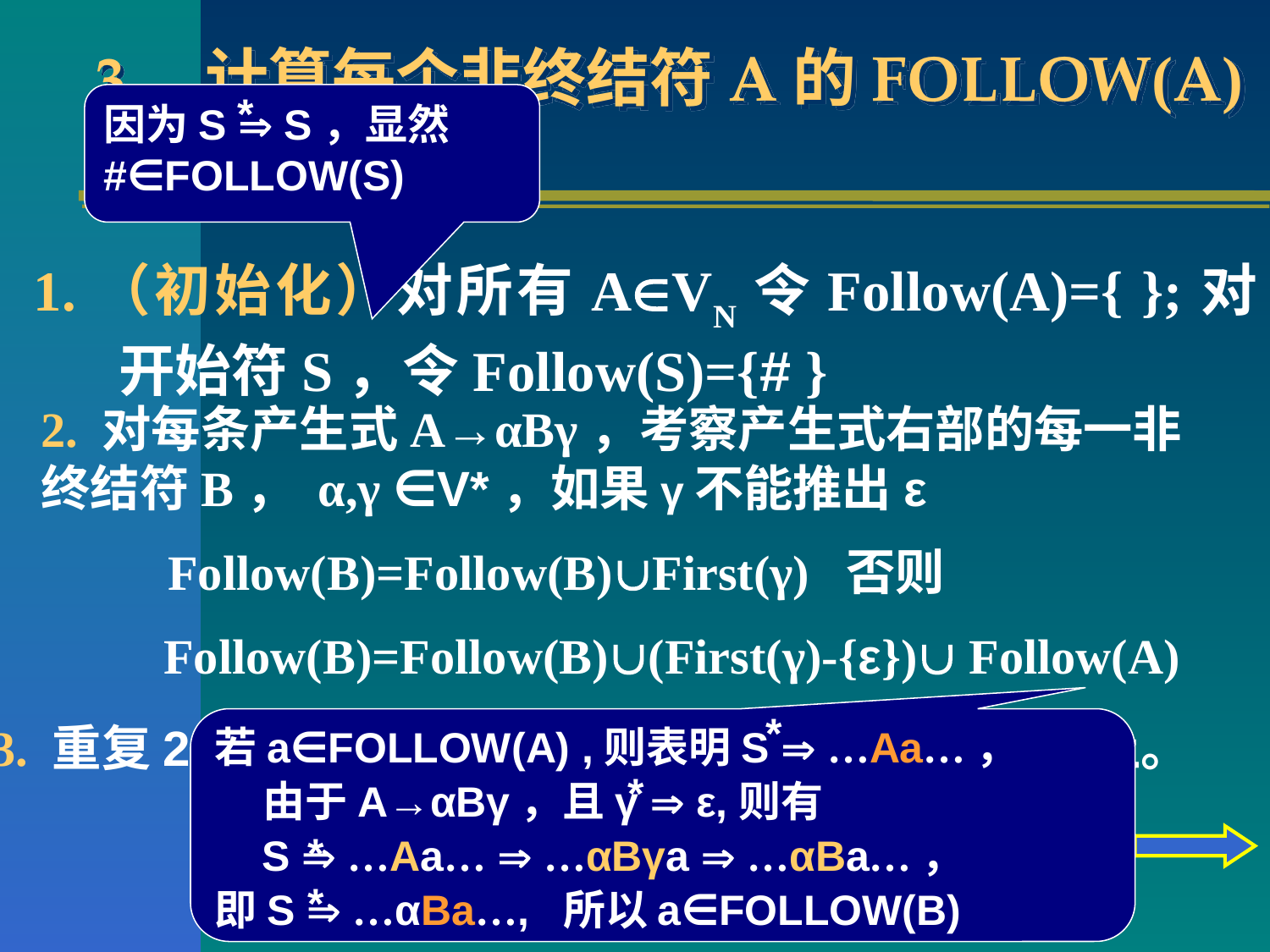

# 3．计算每个非终结符A的FOLLOW(A)集
因为S ⇒ S，显然#∈FOLLOW(S)
*
1.（初始化）对所有A∈VN令Follow(A)={ };对开始符S，令Follow(S)={# }
2. 对每条产生式A→αBγ，考察产生式右部的每一非终结符B， α,γ ∈V*，如果γ不能推出ε
	Follow(B)=Follow(B)∪First(γ)  否则
          Follow(B)=Follow(B)∪(First(γ)-{ε})∪ Follow(A)
*
若a∈FOLLOW(A) ,则表明S ⇒ …Aa…，
    由于A→αBγ，且γ ⇒ ε,则有
    S ⇒ …Aa… ⇒ …αBγa ⇒ …αBa…，
即S ⇒ …αBa…,  所以a∈FOLLOW(B)
*
*
*
3. 重复2，直至对所有A∈VN，Follow(A)收敛为止。